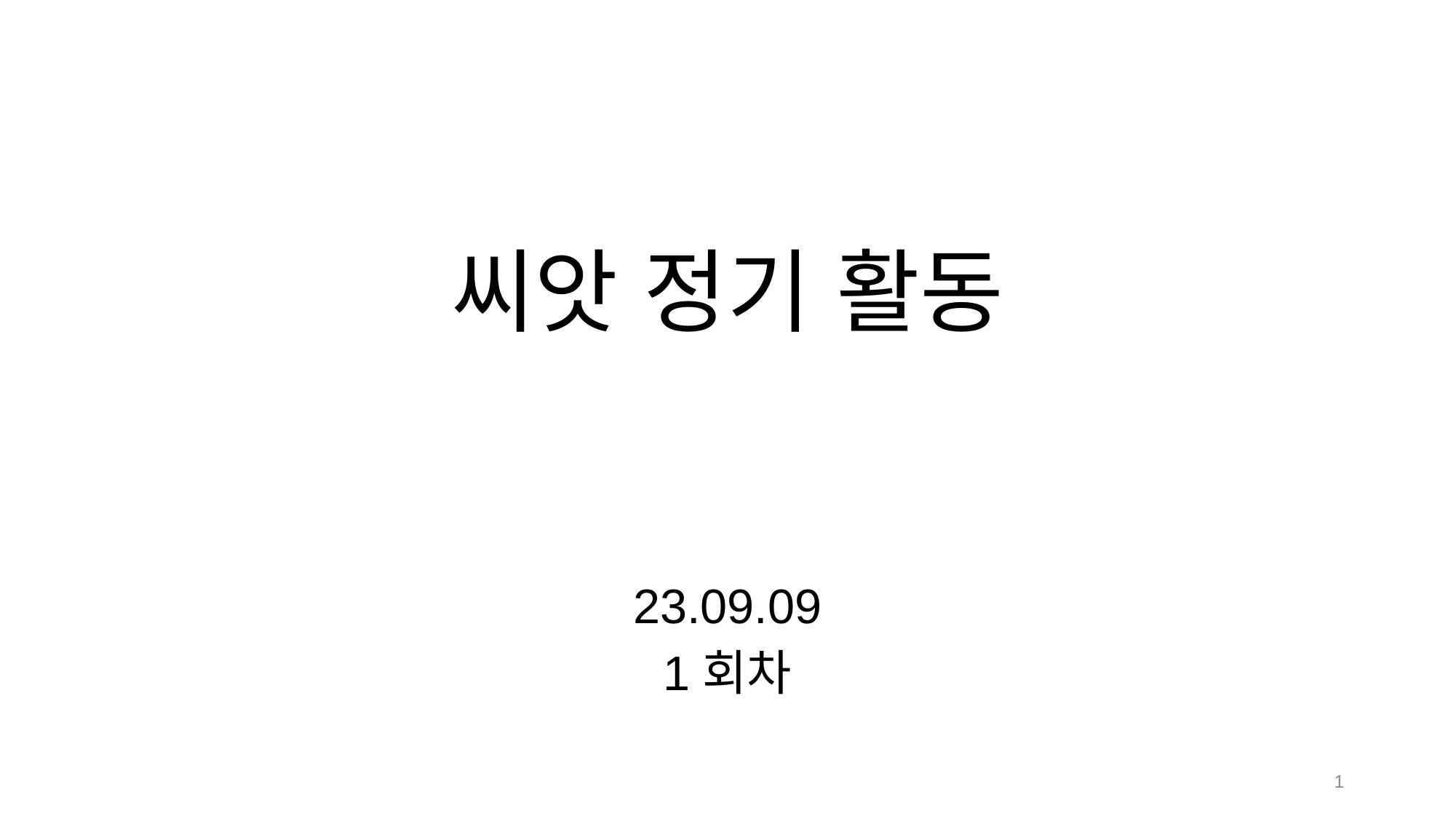

# 씨앗 정기 활동
23.09.09
1회차

1